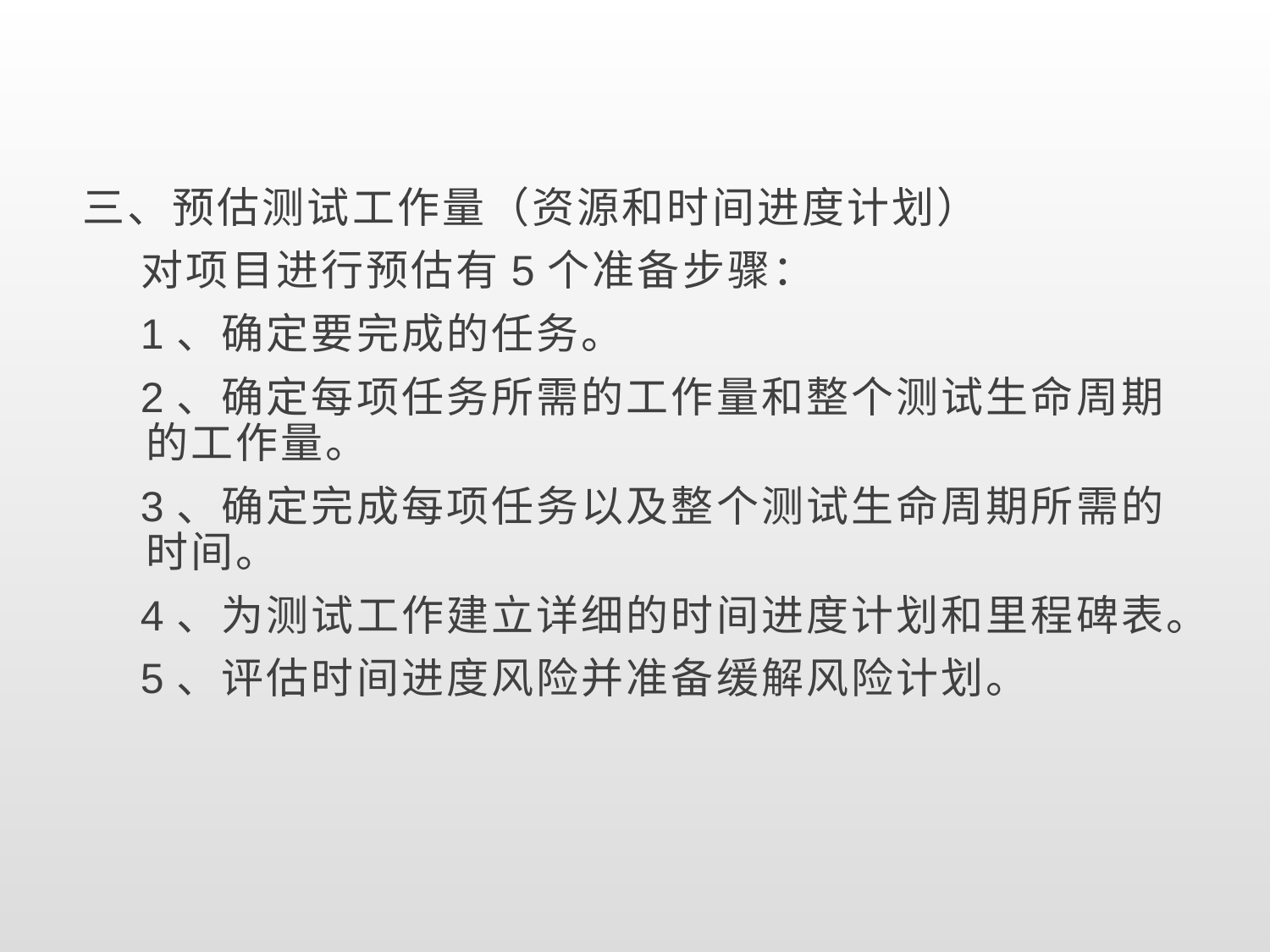

三、预估测试工作量（资源和时间进度计划）
    对项目进行预估有5个准备步骤：
    1、确定要完成的任务。
    2、确定每项任务所需的工作量和整个测试生命周期的工作量。
    3、确定完成每项任务以及整个测试生命周期所需的时间。
    4、为测试工作建立详细的时间进度计划和里程碑表。
    5、评估时间进度风险并准备缓解风险计划。